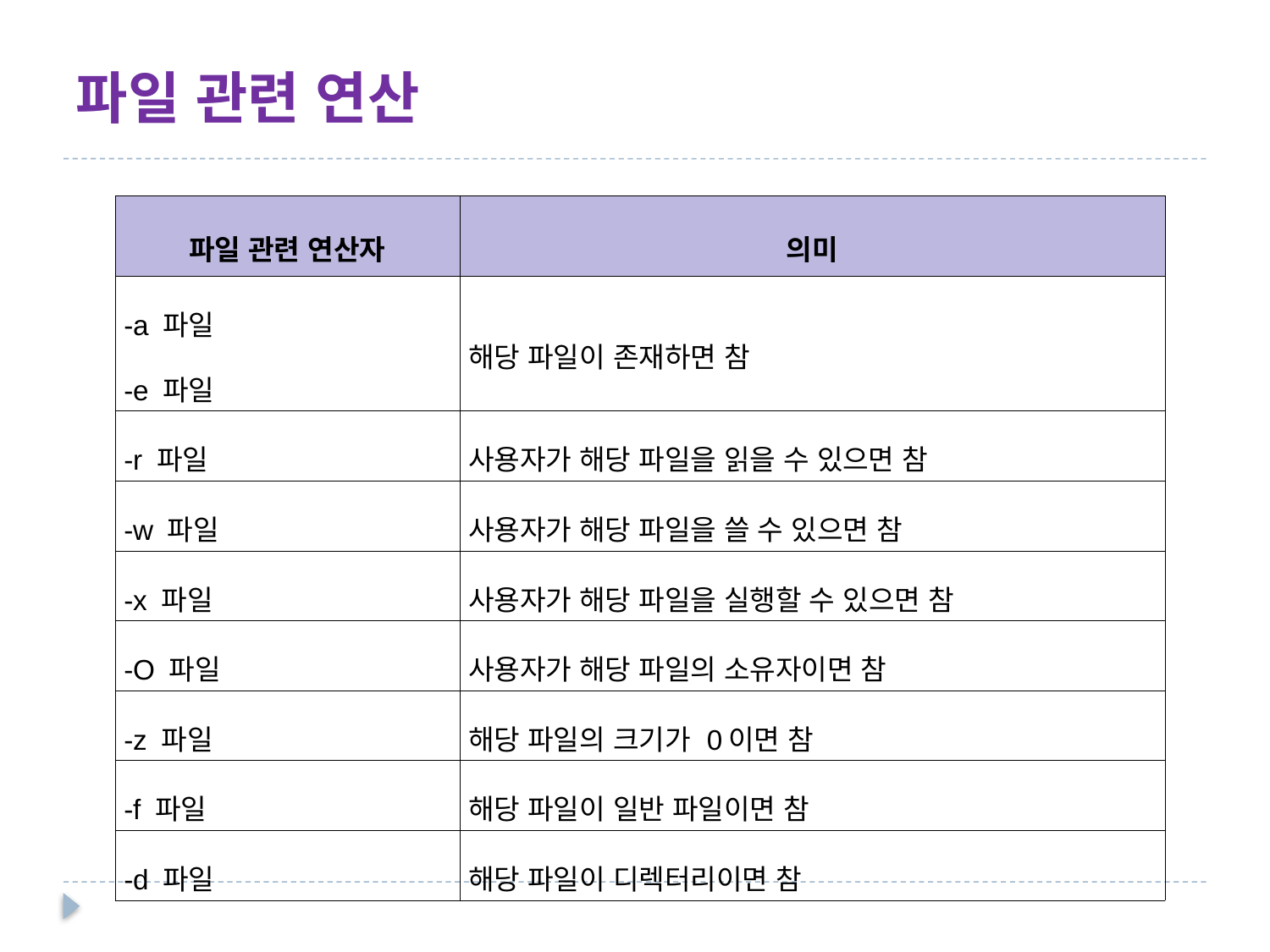

# 파일 관련 연산
| 파일 관련 연산자 | 의미 |
| --- | --- |
| -a 파일 -e 파일 | 해당 파일이 존재하면 참 |
| -r 파일 | 사용자가 해당 파일을 읽을 수 있으면 참 |
| -w 파일 | 사용자가 해당 파일을 쓸 수 있으면 참 |
| -x 파일 | 사용자가 해당 파일을 실행할 수 있으면 참 |
| -O 파일 | 사용자가 해당 파일의 소유자이면 참 |
| -z 파일 | 해당 파일의 크기가 0이면 참 |
| -f 파일 | 해당 파일이 일반 파일이면 참 |
| -d 파일 | 해당 파일이 디렉터리이면 참 |